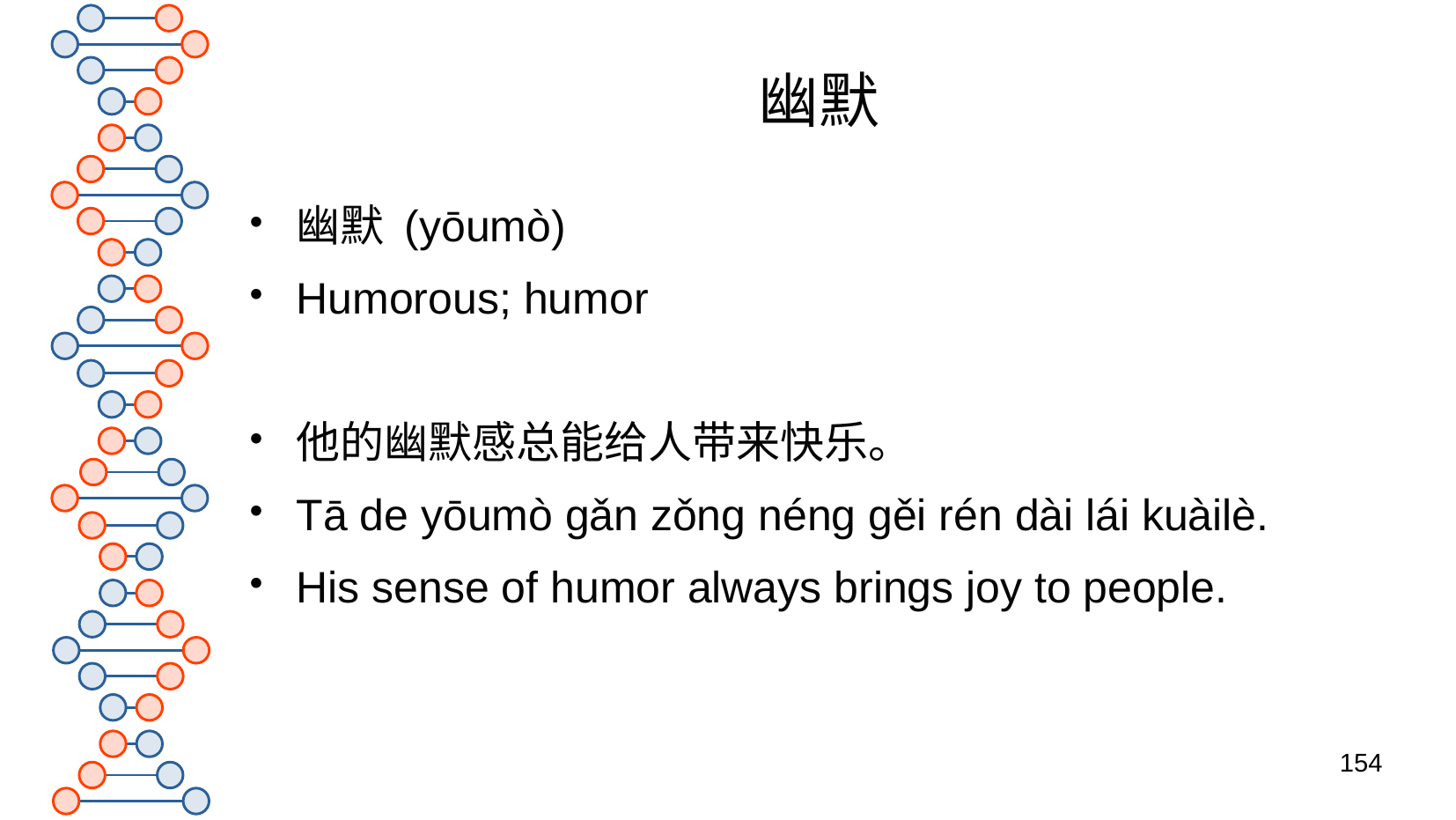

# 幽默
幽默 (yōumò)
Humorous; humor

他的幽默感总能给人带来快乐。
Tā de yōumò gǎn zǒng néng gěi rén dài lái kuàilè.
His sense of humor always brings joy to people.

154